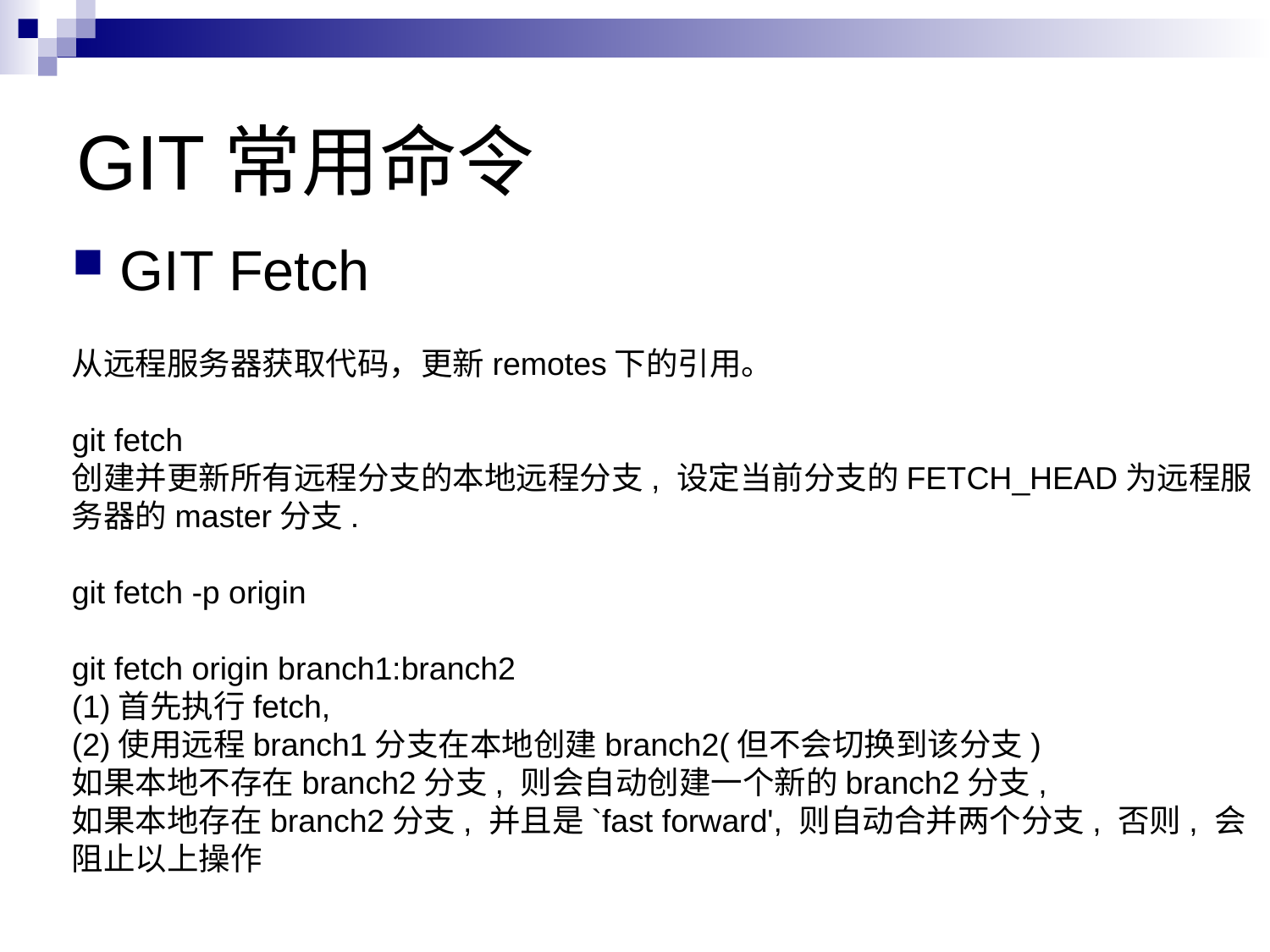

# GIT常用命令
GIT Fetch
从远程服务器获取代码，更新remotes下的引用。

git fetch
创建并更新所有远程分支的本地远程分支, 设定当前分支的FETCH_HEAD为远程服务器的master分支.

git fetch -p origin

git fetch origin branch1:branch2
(1)首先执行fetch,
(2)使用远程branch1分支在本地创建branch2(但不会切换到该分支)
如果本地不存在branch2分支, 则会自动创建一个新的branch2分支,
如果本地存在branch2分支, 并且是`fast forward', 则自动合并两个分支, 否则, 会阻止以上操作